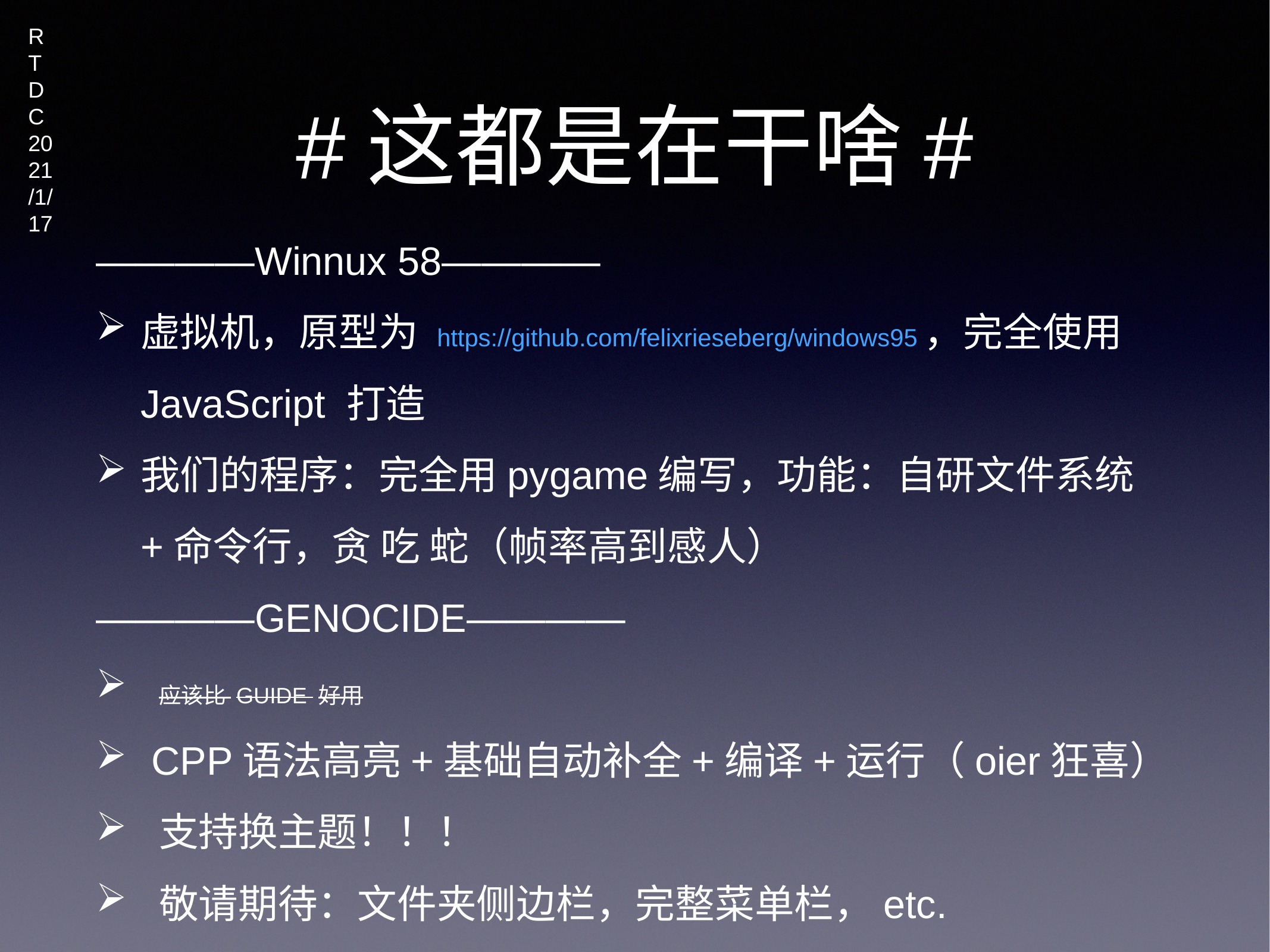

RTDC 2021/1/17
# #这都是在干啥#
————Winnux 58————
虚拟机，原型为 https://github.com/felixrieseberg/windows95，完全使用 JavaScript 打造
我们的程序：完全用pygame编写，功能：自研文件系统+命令行，贪 吃 蛇（帧率高到感人）
————GENOCIDE————
 应该比 GUIDE 好用
 CPP语法高亮+基础自动补全+编译+运行（oier狂喜）
 支持换主题！！！
 敬请期待：文件夹侧边栏，完整菜单栏，etc.